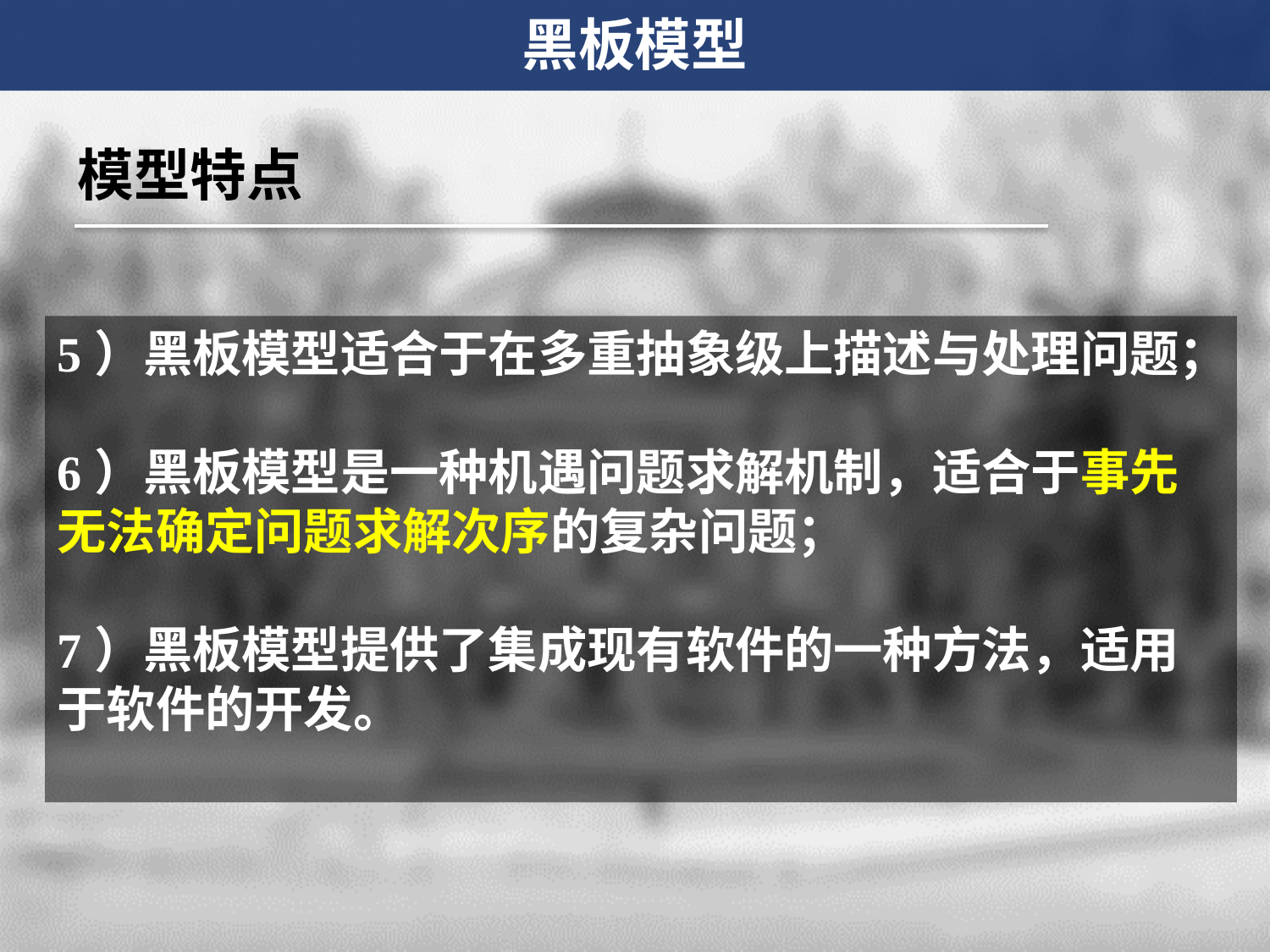

黑板模型
模型特点
5）黑板模型适合于在多重抽象级上描述与处理问题；

6）黑板模型是一种机遇问题求解机制，适合于事先无法确定问题求解次序的复杂问题；

7）黑板模型提供了集成现有软件的一种方法，适用于软件的开发。